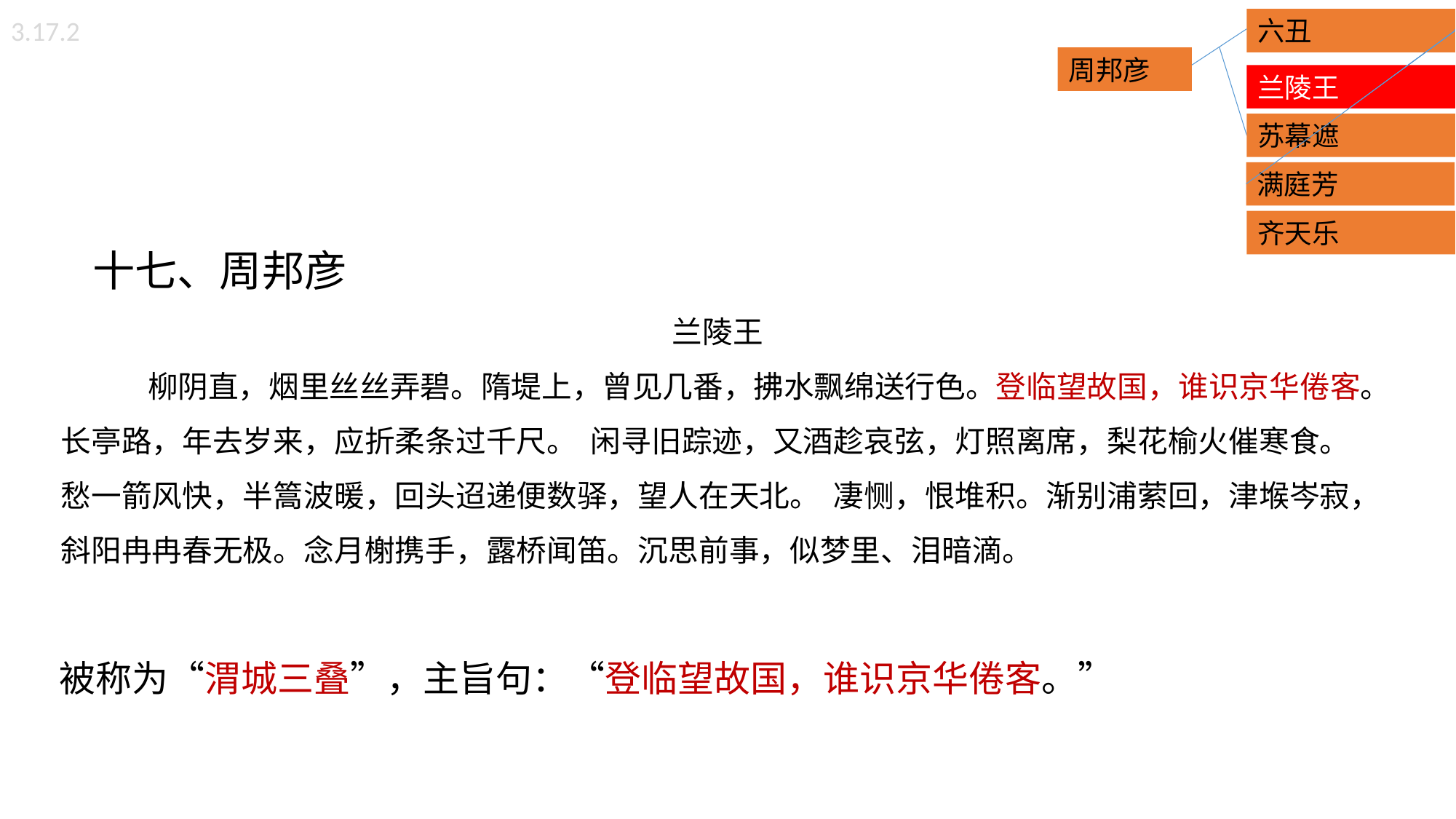

3.17.2
六丑
周邦彦
兰陵王
苏幕遮
满庭芳
齐天乐
   十七、周邦彦
兰陵王
            柳阴直，烟里丝丝弄碧。隋堤上，曾见几番，拂水飘绵送行色。登临望故国，谁识京华倦客。长亭路，年去岁来，应折柔条过千尺。  闲寻旧踪迹，又酒趁哀弦，灯照离席，梨花榆火催寒食。愁一箭风快，半篙波暖，回头迢递便数驿，望人在天北。  凄恻，恨堆积。渐别浦萦回，津堠岑寂，斜阳冉冉春无极。念月榭携手，露桥闻笛。沉思前事，似梦里、泪暗滴。

被称为“渭城三叠”，主旨句：“登临望故国，谁识京华倦客。”